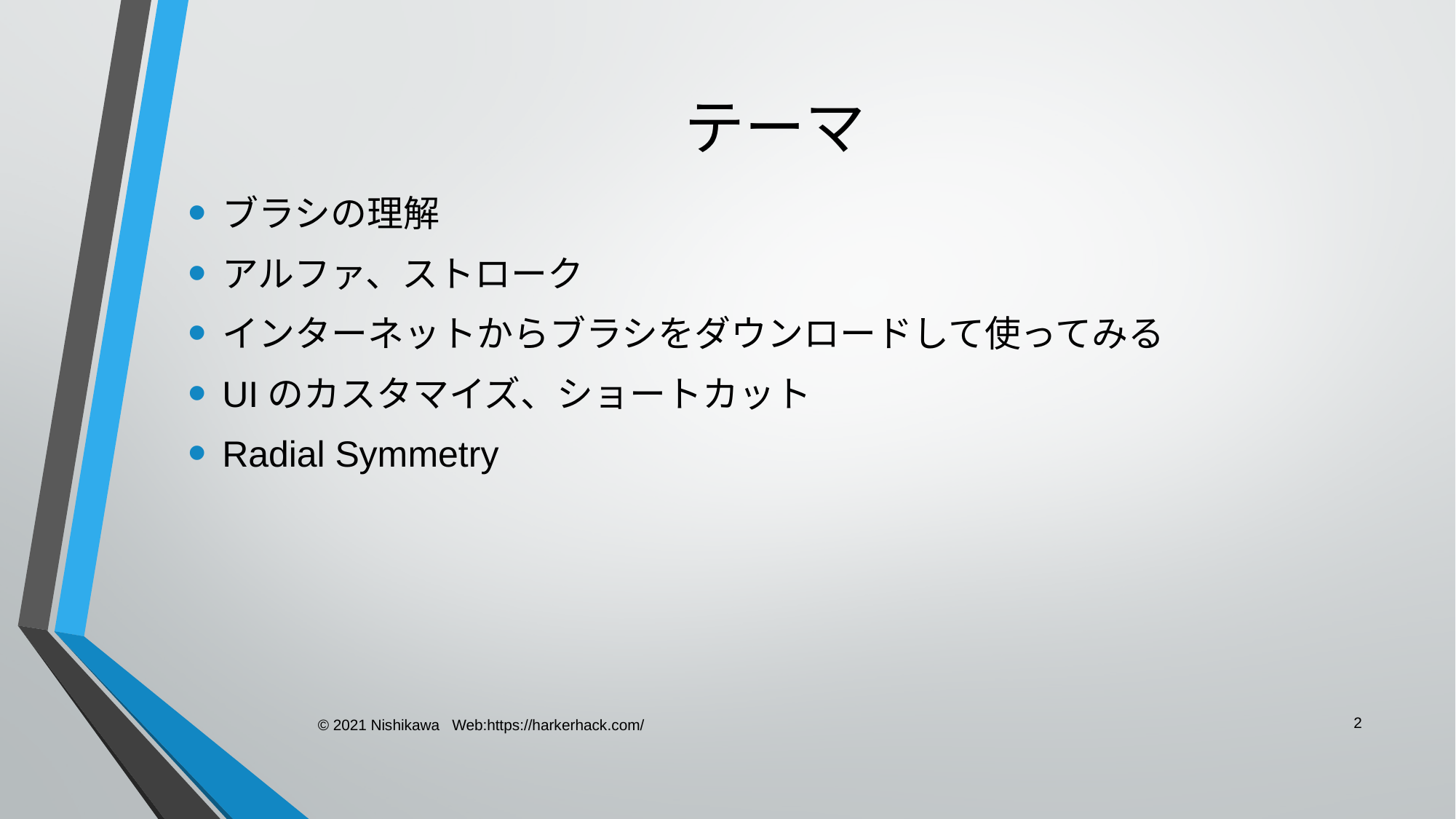

# テーマ
ブラシの理解
アルファ、ストローク
インターネットからブラシをダウンロードして使ってみる
UIのカスタマイズ、ショートカット
Radial Symmetry
2
© 2021 Nishikawa   Web:https://harkerhack.com/